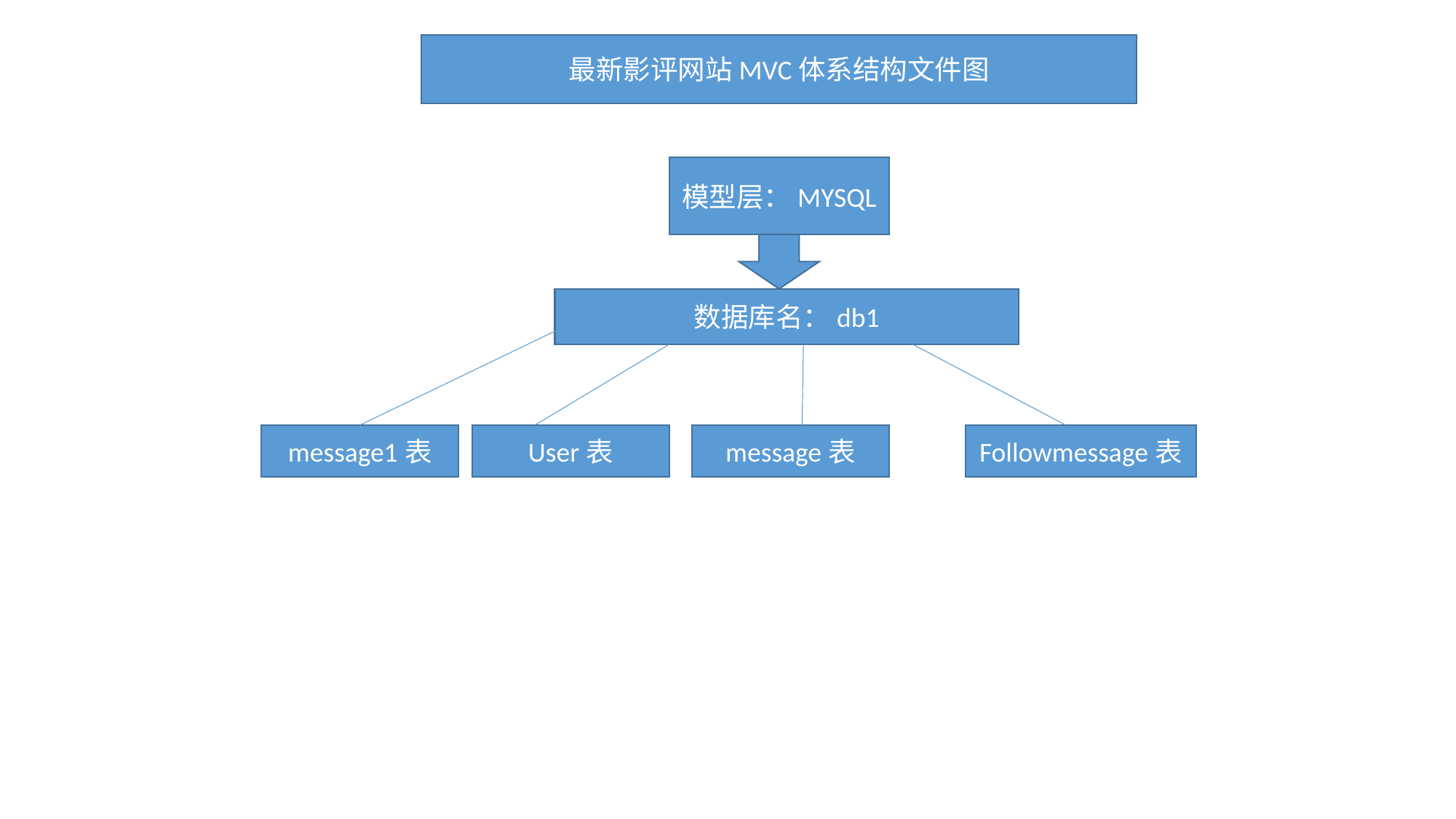

最新影评网站MVC体系结构文件图
模型层：MYSQL

数据库名：db1
message1表
User表
message表
Followmessage表